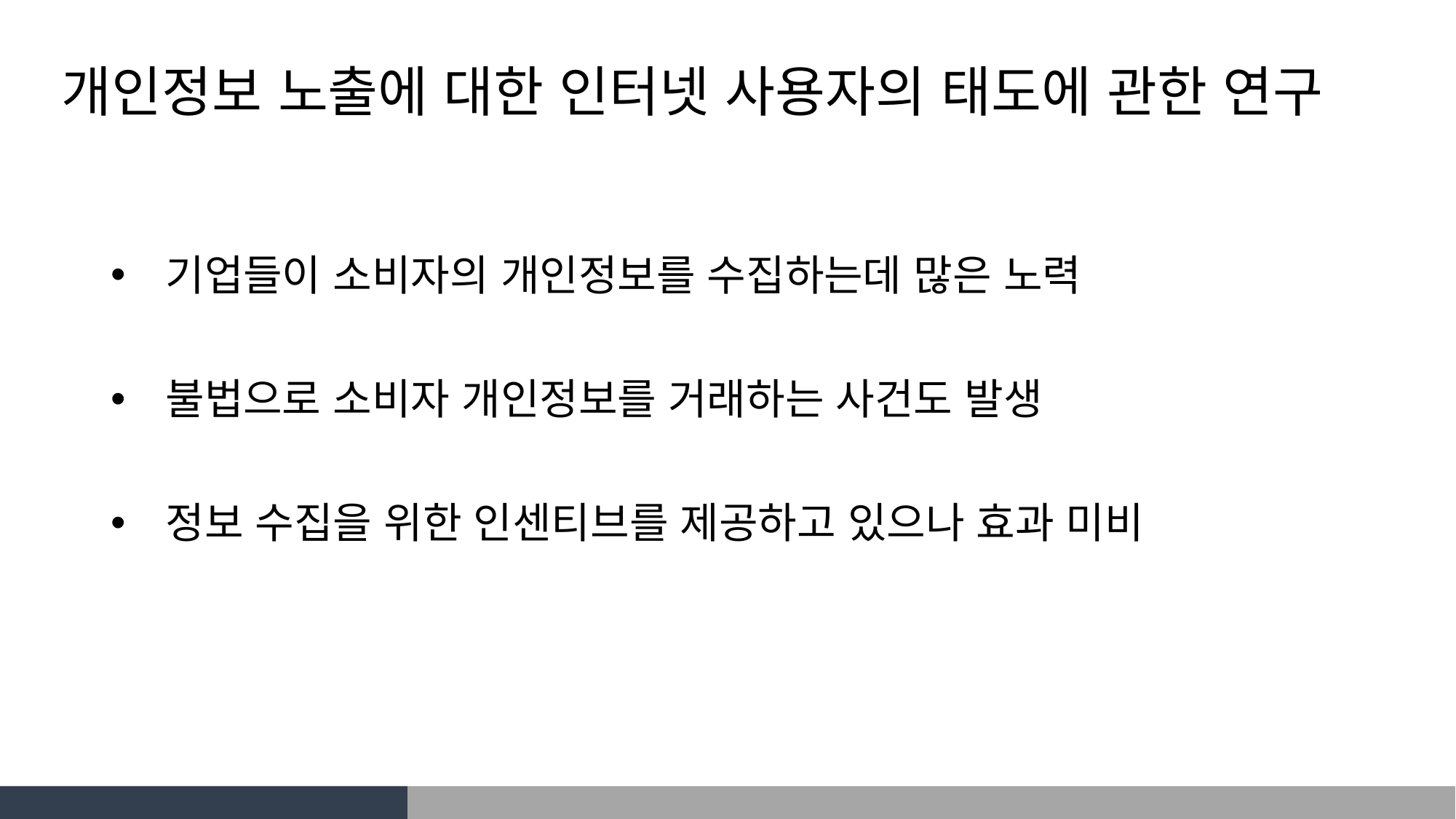

개인정보 노출에 대한 인터넷 사용자의 태도에 관한 연구
기업들이 소비자의 개인정보를 수집하는데 많은 노력
불법으로 소비자 개인정보를 거래하는 사건도 발생
정보 수집을 위한 인센티브를 제공하고 있으나 효과 미비